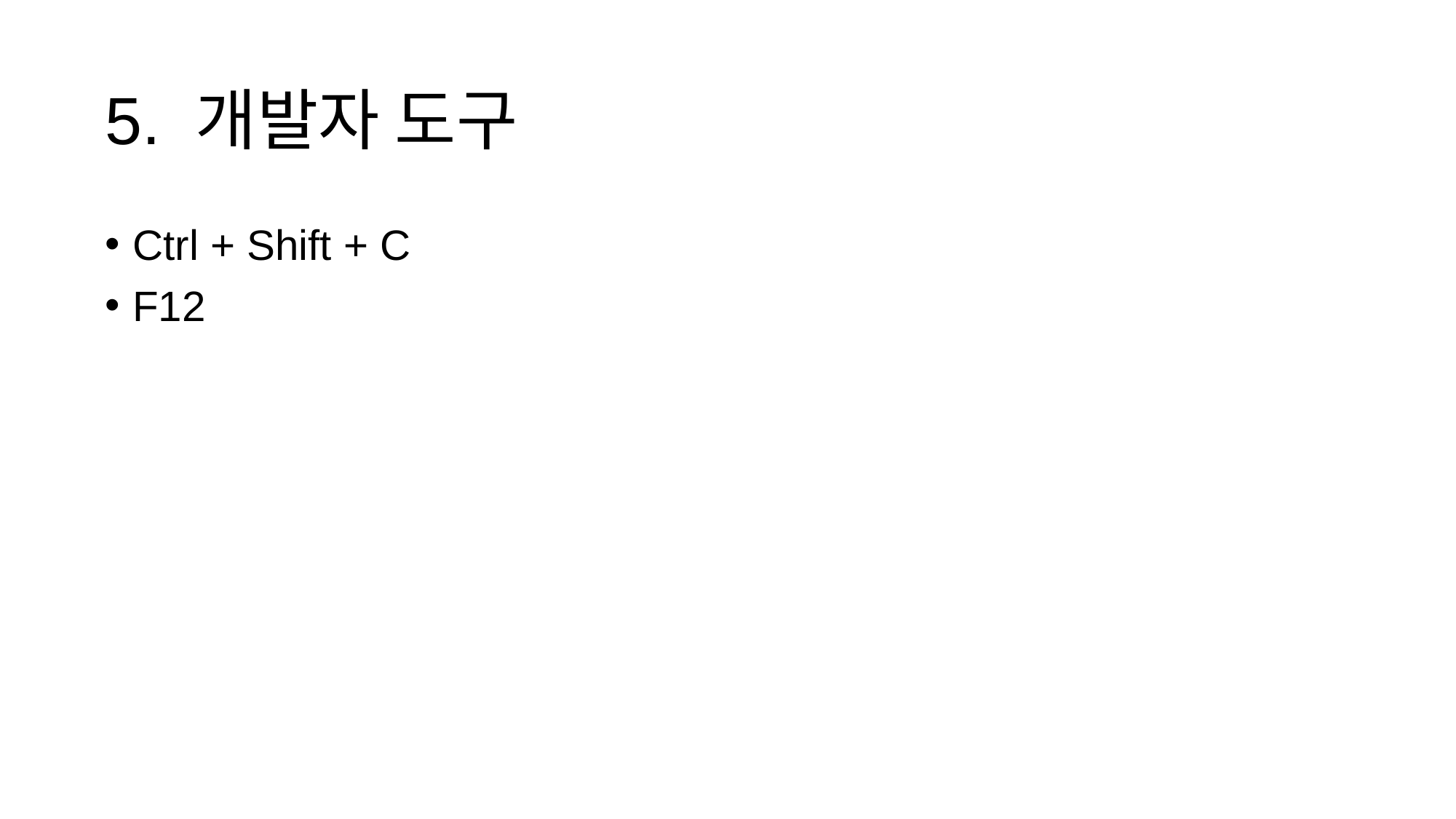

# 5. 개발자 도구
Ctrl + Shift + C
F12